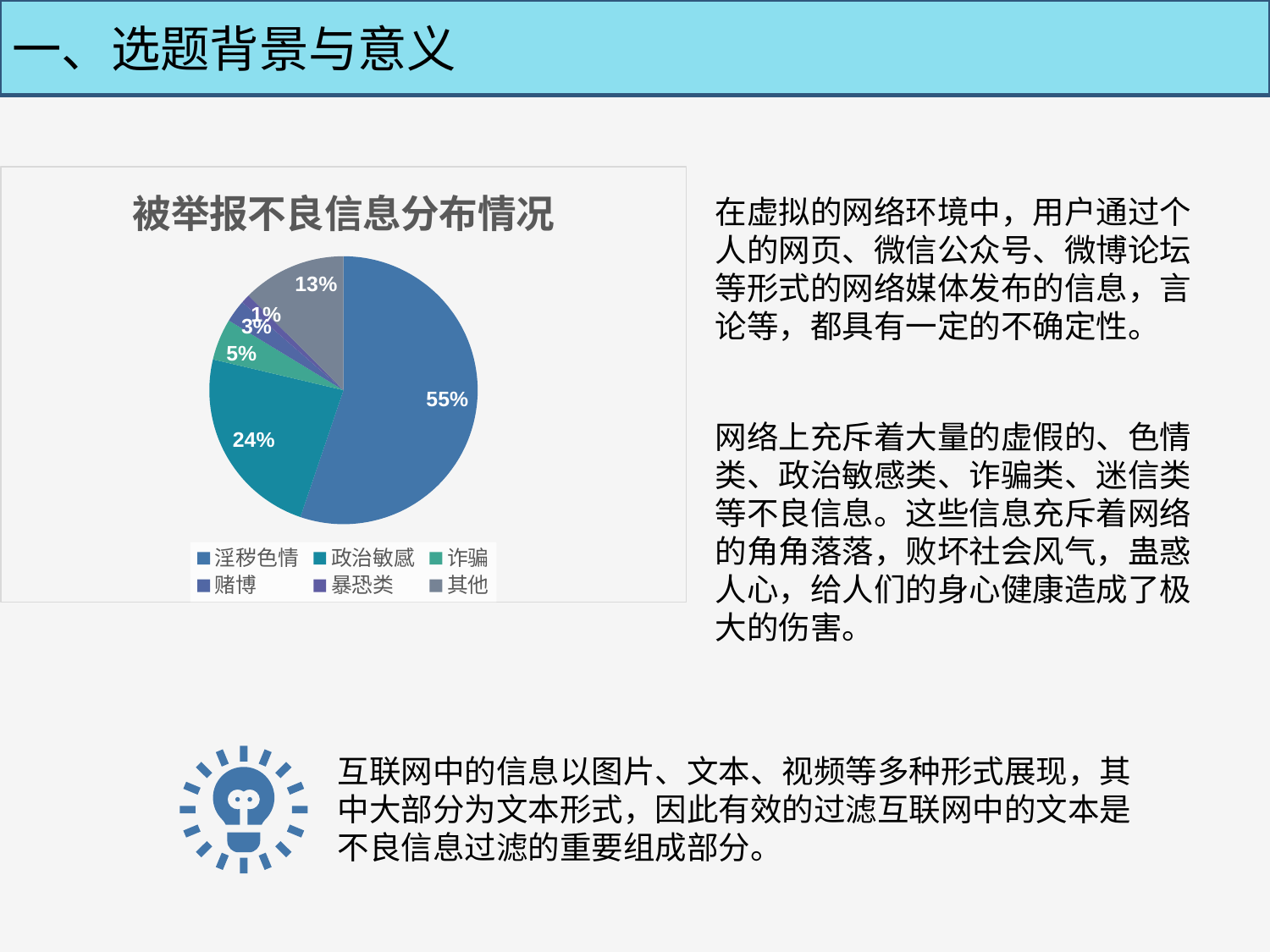

一、选题背景与意义

### Chart:

| Category | 被举报不良信息分布情况 |
|---|---|
| 淫秽色情 | 55.2 |
| 政治敏感 | 23.5 |
| 诈骗 | 5.0 |
| 赌博 | 2.7 |
| 暴恐类 | 1.1 |
| 其他 | 12.5 |
在虚拟的网络环境中，用户通过个人的网页、微信公众号、微博论坛等形式的网络媒体发布的信息，言论等，都具有一定的不确定性。
网络上充斥着大量的虚假的、色情类、政治敏感类、诈骗类、迷信类等不良信息。这些信息充斥着网络的角角落落，败坏社会风气，蛊惑人心，给人们的身心健康造成了极大的伤害。
互联网中的信息以图片、文本、视频等多种形式展现，其中大部分为文本形式，因此有效的过滤互联网中的文本是不良信息过滤的重要组成部分。